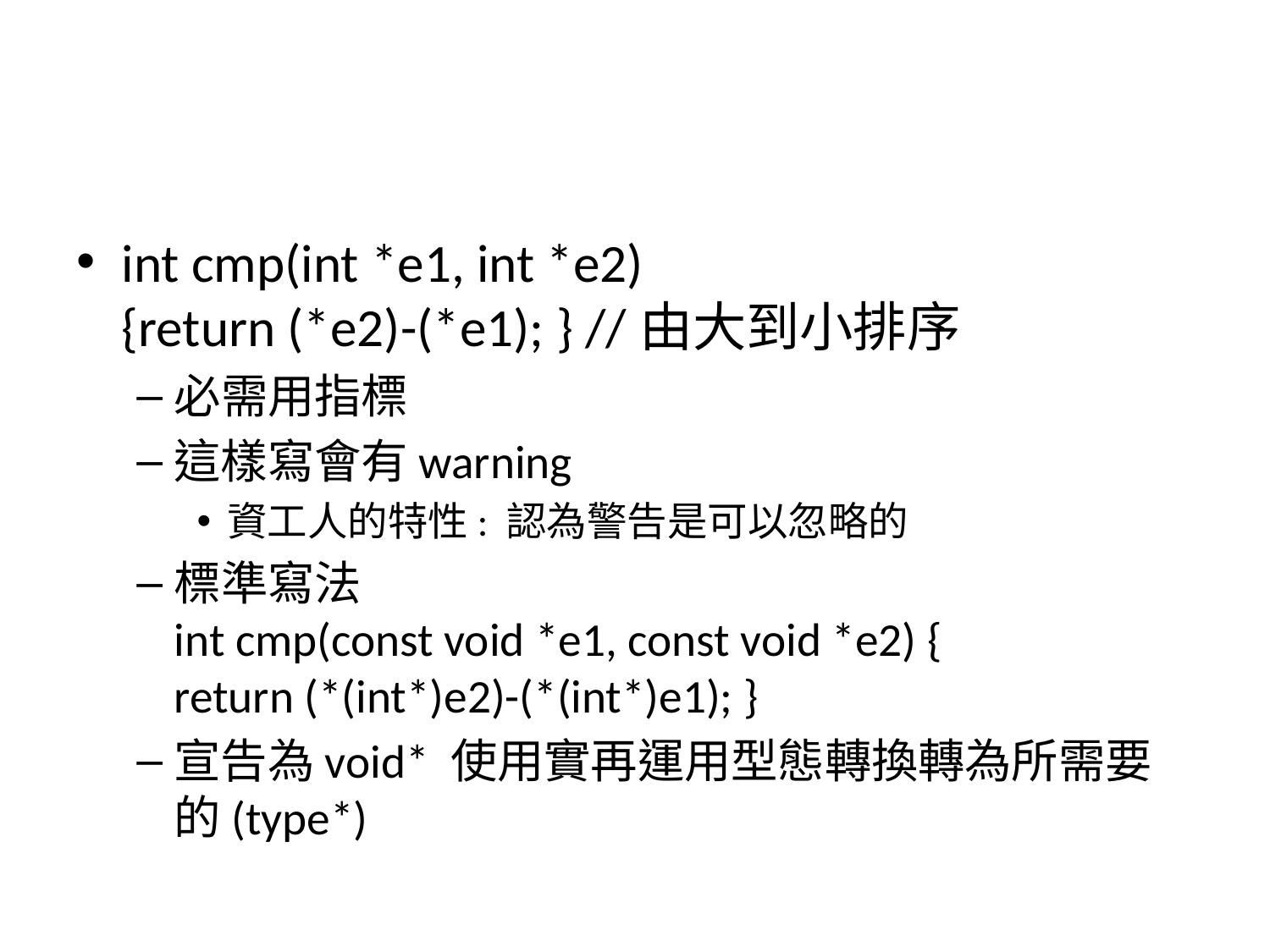

#
int cmp(int *e1, int *e2)
{return (*e2)-(*e1); } //由大到小排序
必需用指標
這樣寫會有warning
資工人的特性: 認為警告是可以忽略的
標準寫法
int cmp(const void *e1, const void *e2) {
return (*(int*)e2)-(*(int*)e1); }
宣告為void* 使用實再運用型態轉換轉為所需要的(type*)